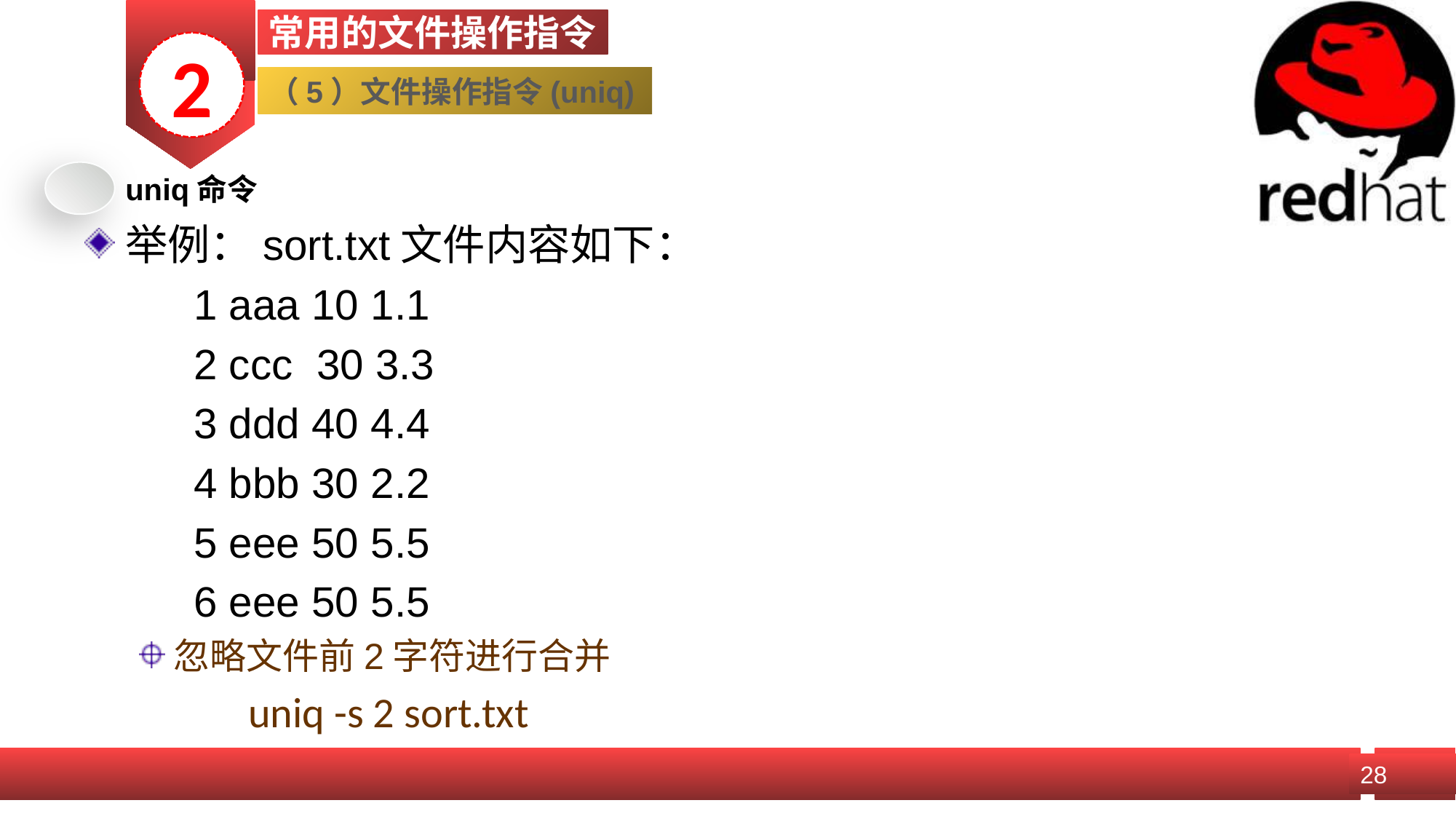

常用的文件操作指令
2
（5）文件操作指令(uniq)

uniq命令
举例：sort.txt文件内容如下：
	1 aaa 10 1.1
	2 ccc  30 3.3
	3 ddd 40 4.4
	4 bbb 30 2.2
	5 eee 50 5.5
  	6 eee 50 5.5
忽略文件前2字符进行合并
	uniq -s 2 sort.txt